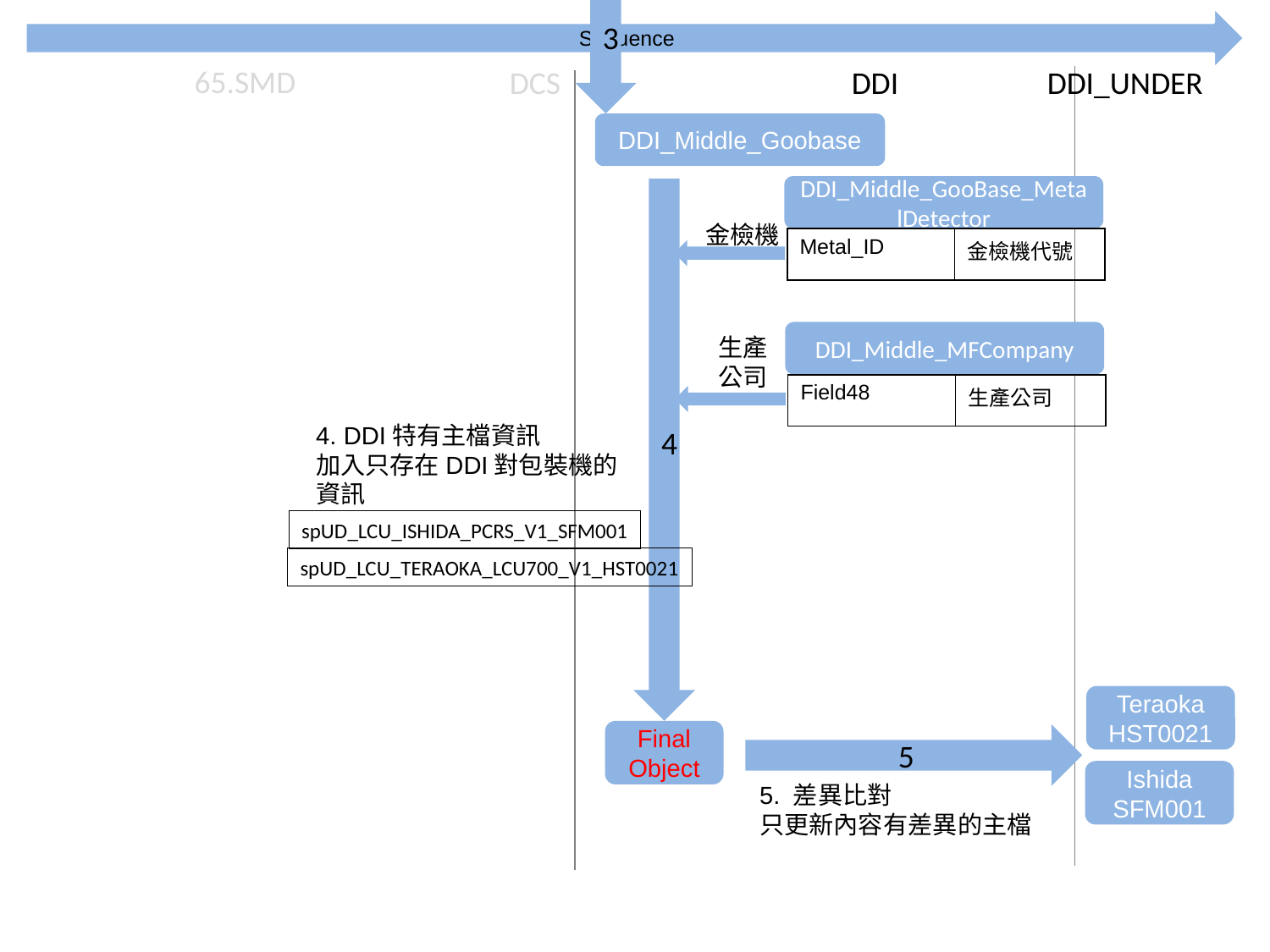

3
Sequence
65.SMD
DCS
DDI_UNDER
DDI
DDI_Middle_Goobase
DDI_Middle_GooBase_MetalDetector
4

金檢機
| Metal\_ID | 金檢機代號 |
| --- | --- |
DDI_Middle_MFCompany
生產公司

| Field48 | 生產公司 |
| --- | --- |
4. DDI特有主檔資訊
加入只存在DDI對包裝機的資訊
spUD_LCU_ISHIDA_PCRS_V1_SFM001
spUD_LCU_TERAOKA_LCU700_V1_HST0021
5
Teraoka
HST0021
Final
Object
Ishida
SFM001
5. 差異比對
只更新內容有差異的主檔